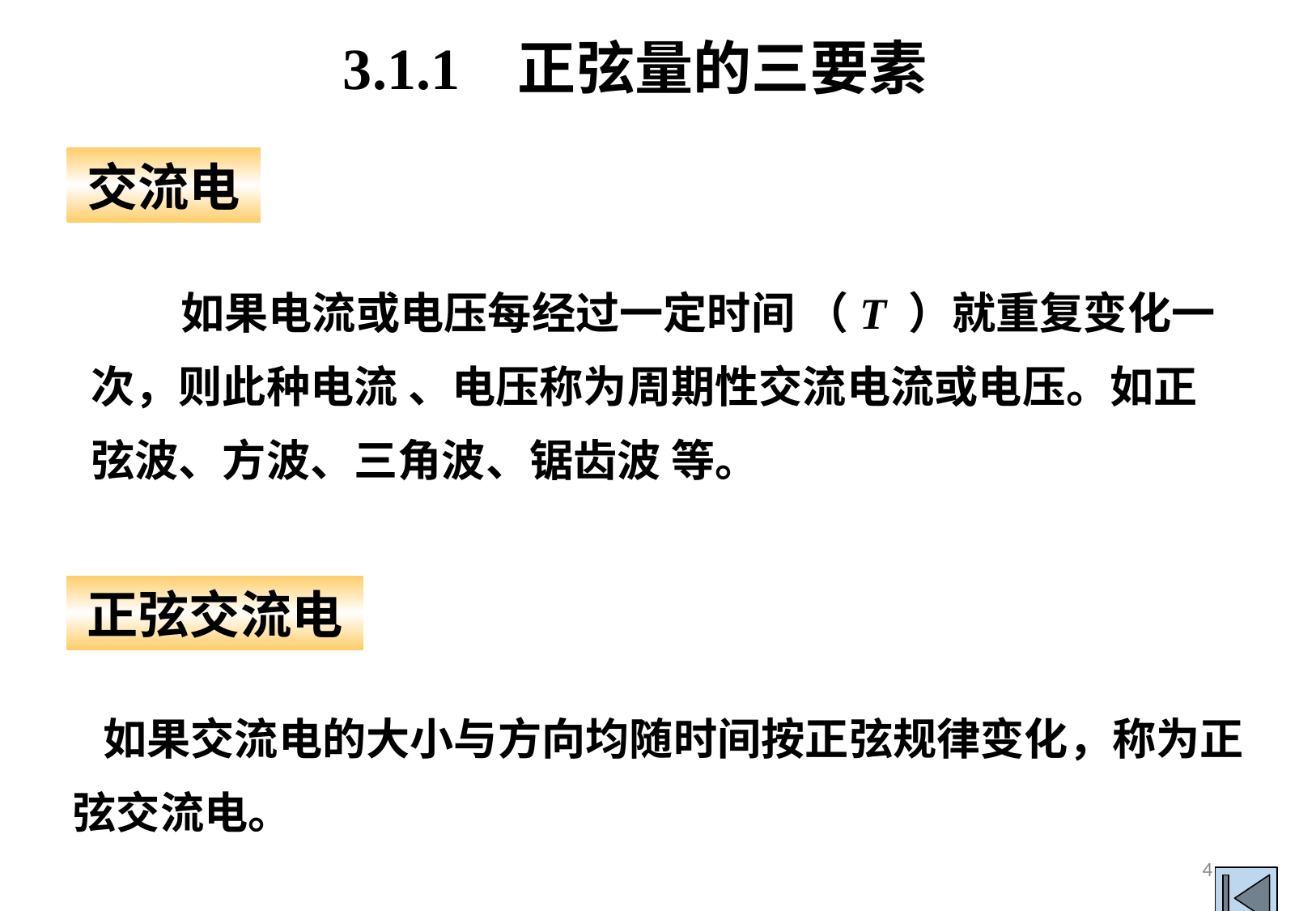

3.1.1   正弦量的三要素
交流电
        如果电流或电压每经过一定时间 （T ）就重复变化一次，则此种电流 、电压称为周期性交流电流或电压。如正弦波、方波、三角波、锯齿波 等。
正弦交流电
  如果交流电的大小与方向均随时间按正弦规律变化，称为正弦交流电。
4